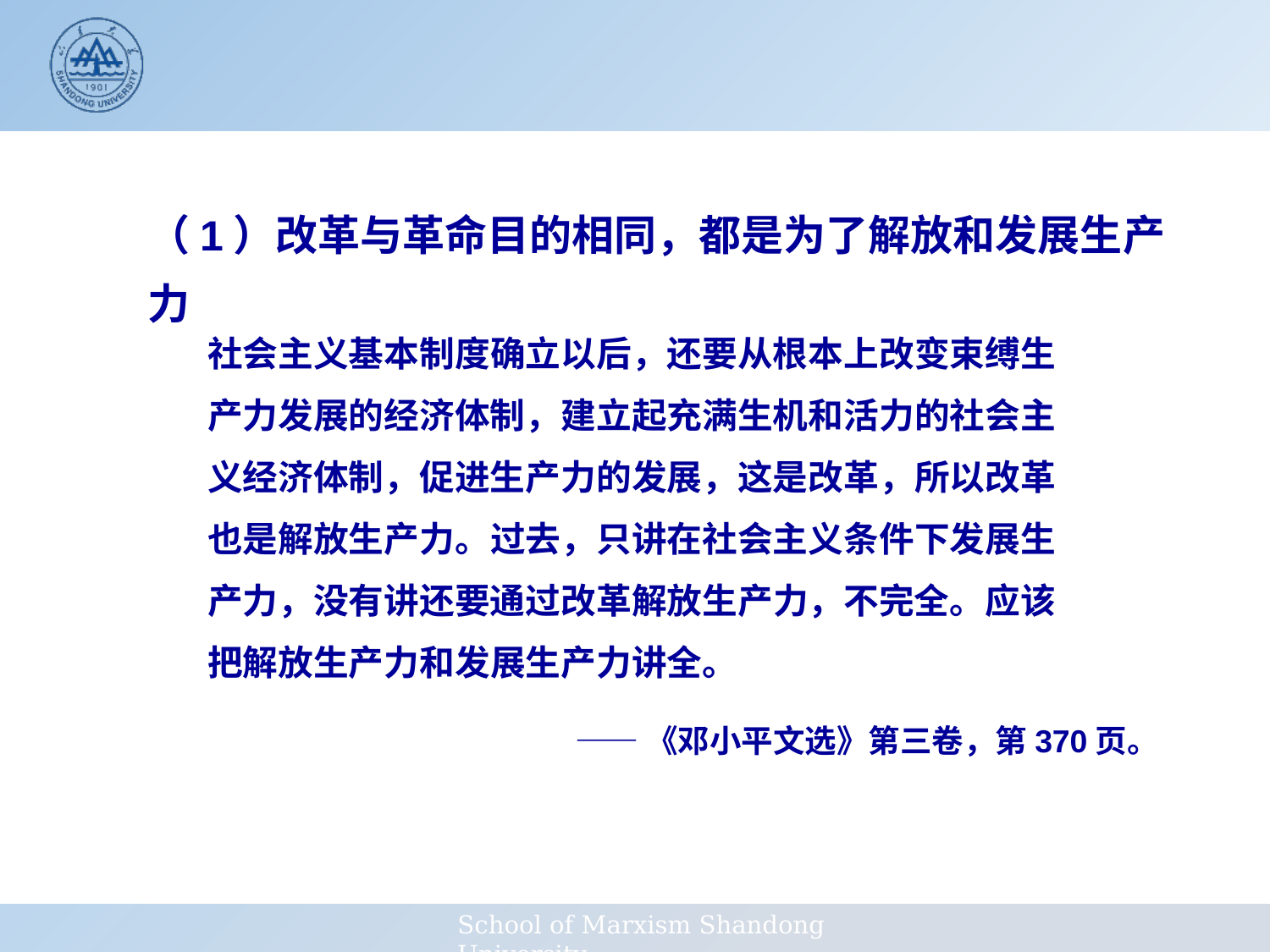

（1）改革与革命目的相同，都是为了解放和发展生产力
社会主义基本制度确立以后，还要从根本上改变束缚生产力发展的经济体制，建立起充满生机和活力的社会主义经济体制，促进生产力的发展，这是改革，所以改革也是解放生产力。过去，只讲在社会主义条件下发展生产力，没有讲还要通过改革解放生产力，不完全。应该把解放生产力和发展生产力讲全。
——《邓小平文选》第三卷，第370页。